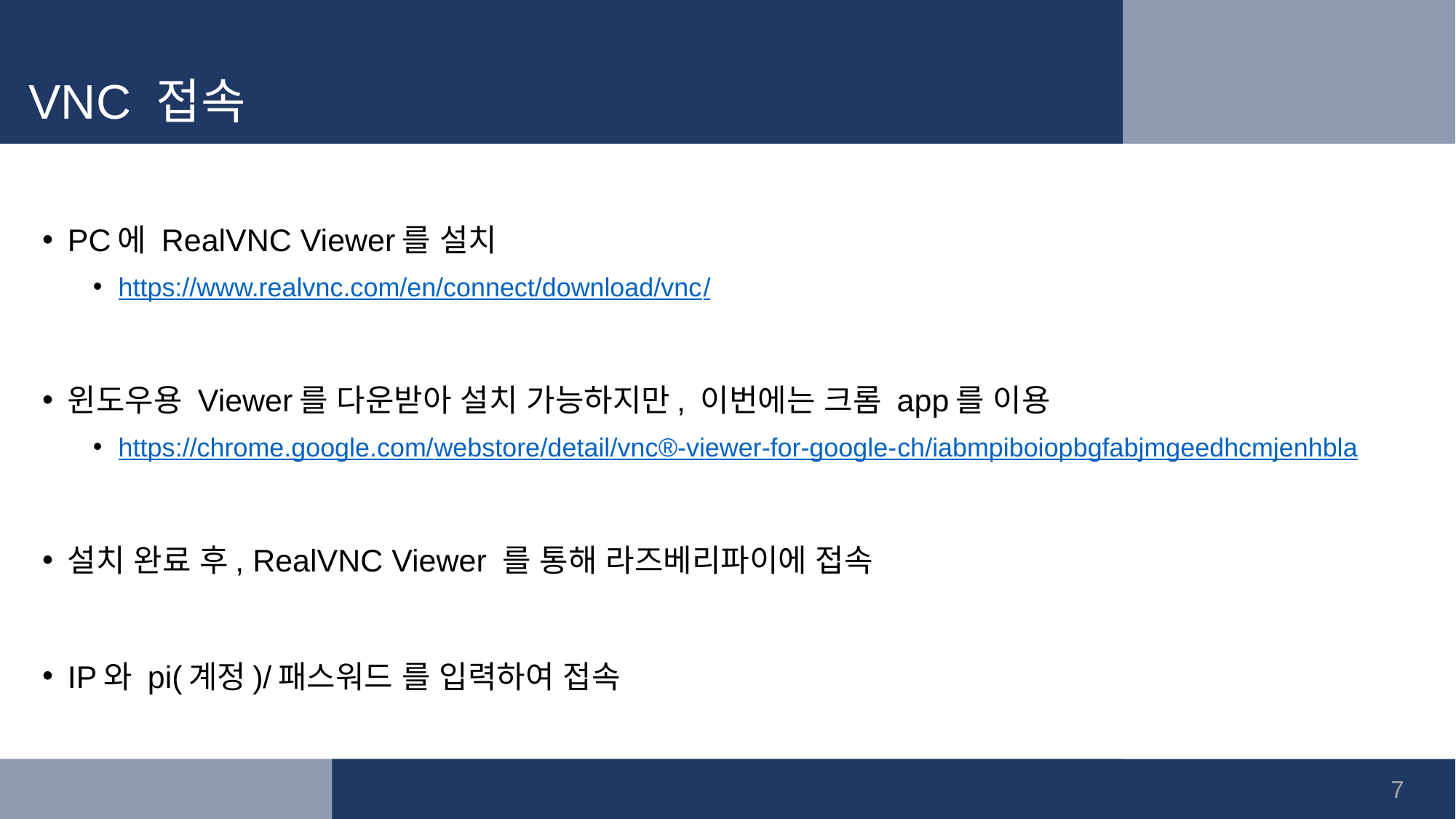

# VNC 접속
PC에 RealVNC Viewer를 설치
https://www.realvnc.com/en/connect/download/vnc/

윈도우용 Viewer를 다운받아 설치 가능하지만, 이번에는 크롬 app를 이용
https://chrome.google.com/webstore/detail/vnc®-viewer-for-google-ch/iabmpiboiopbgfabjmgeedhcmjenhbla

설치 완료 후, RealVNC Viewer 를 통해 라즈베리파이에 접속

IP와 pi(계정)/패스워드 를 입력하여 접속
7